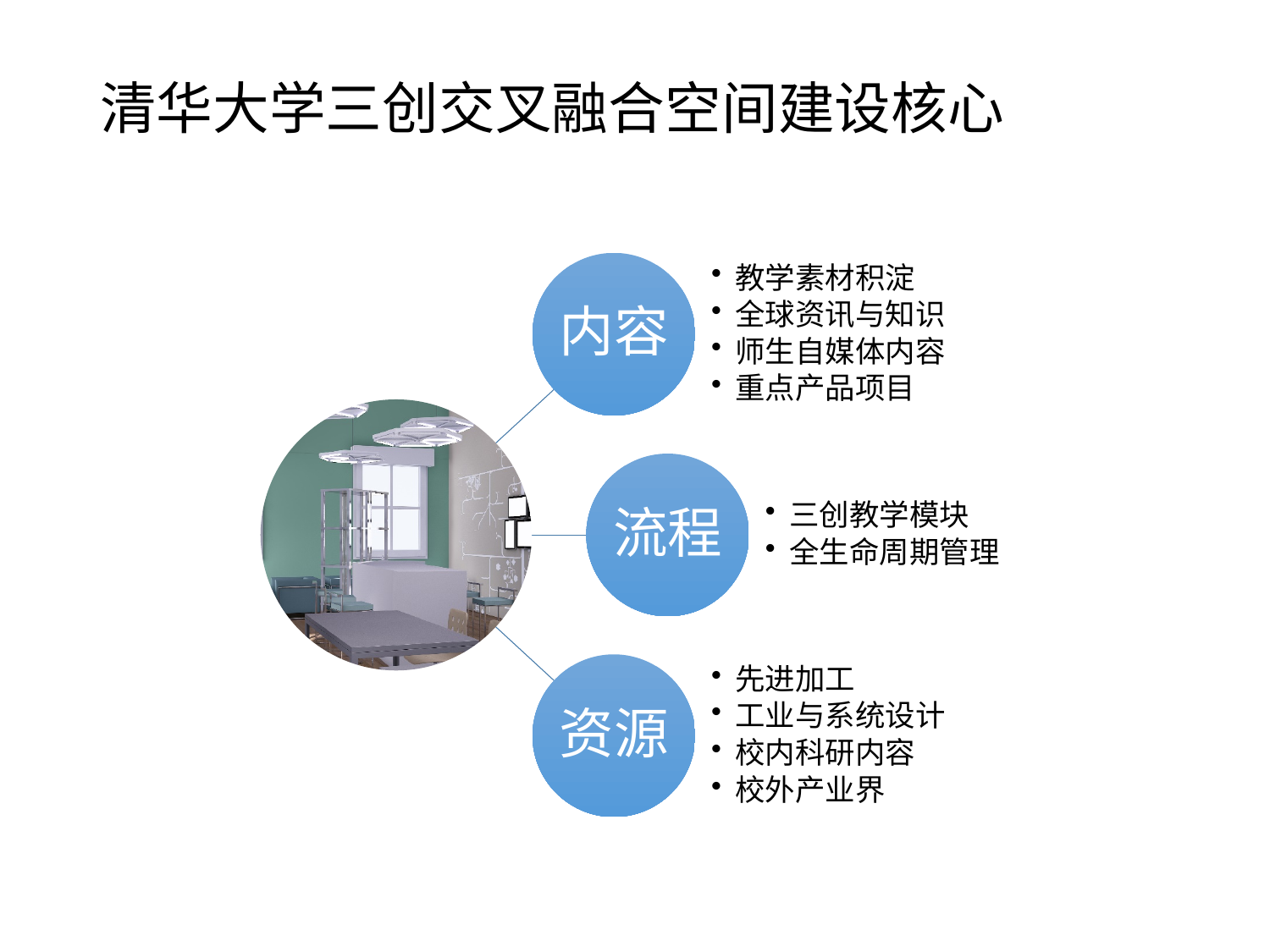

# 清华大学三创交叉融合空间建设核心
内容
教学素材积淀
全球资讯与知识
师生自媒体内容
重点产品项目
流程
三创教学模块
全生命周期管理
资源
先进加工
工业与系统设计
校内科研内容
校外产业界